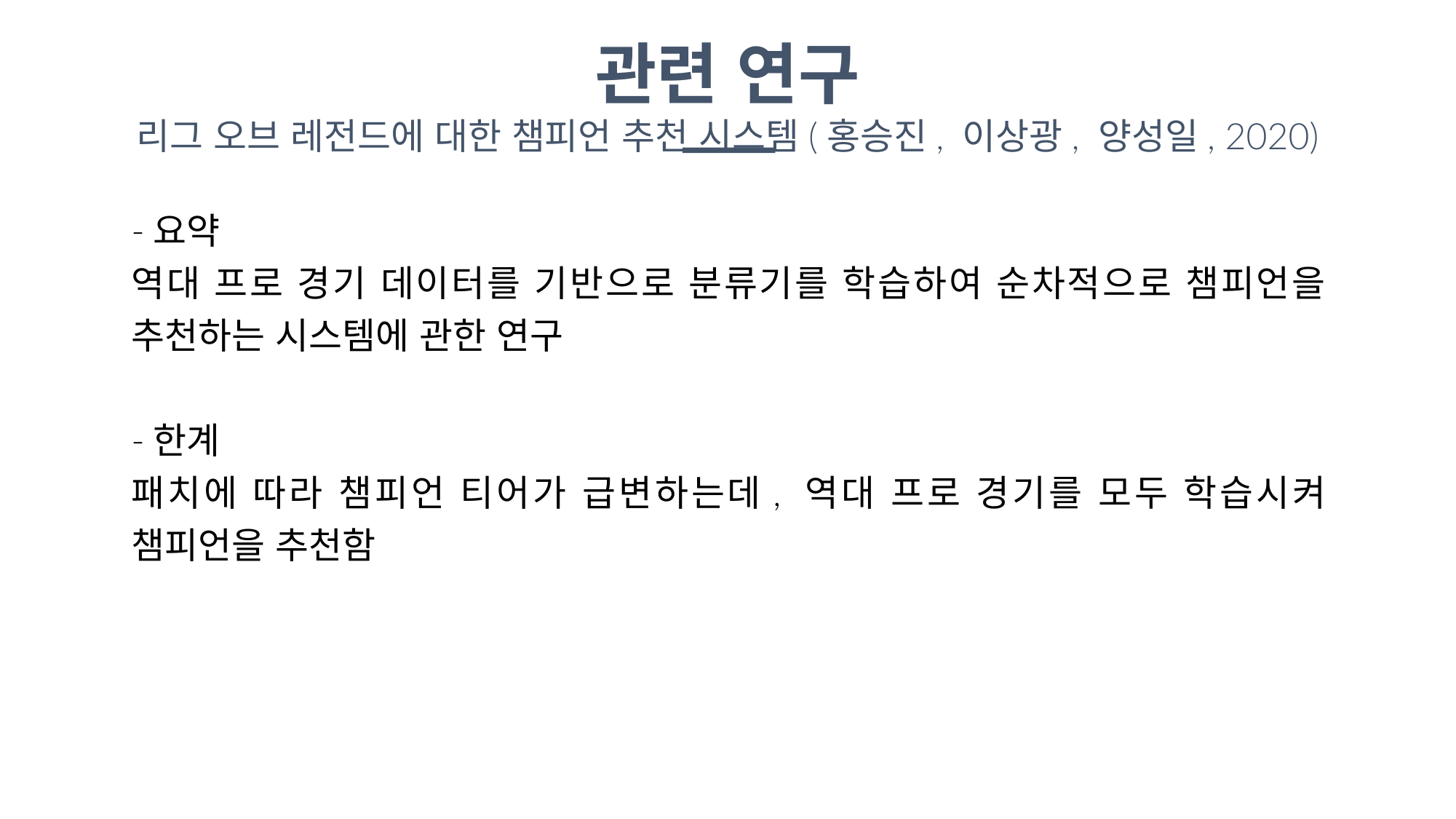

관련 연구

리그 오브 레전드에 대한 챔피언 추천 시스템(홍승진, 이상광, 양성일, 2020)
-요약
역대 프로 경기 데이터를 기반으로 분류기를 학습하여 순차적으로 챔피언을 추천하는 시스템에 관한 연구

-한계
패치에 따라 챔피언 티어가 급변하는데, 역대 프로 경기를 모두 학습시켜 챔피언을 추천함